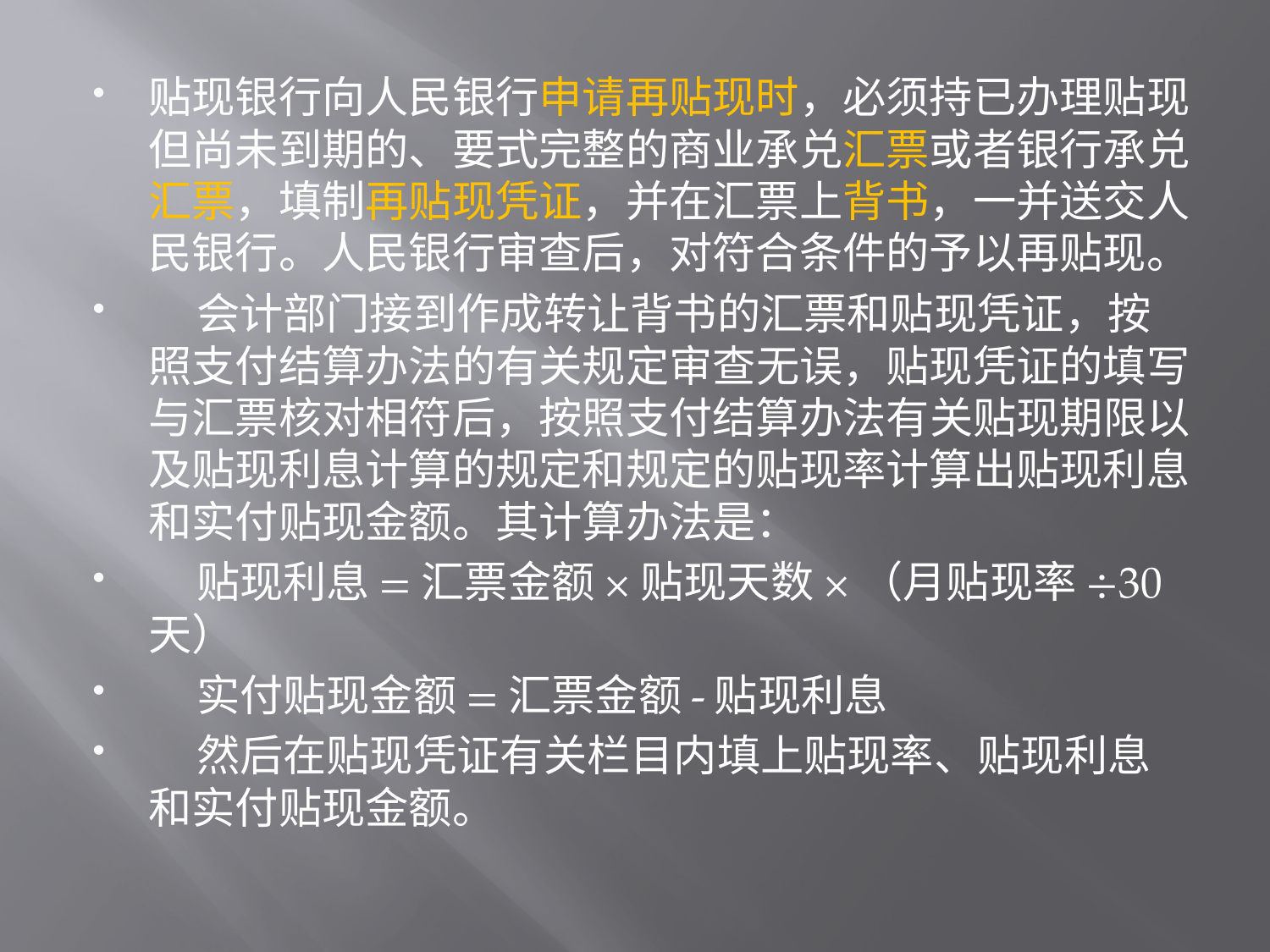

贴现银行向人民银行申请再贴现时，必须持已办理贴现但尚未到期的、要式完整的商业承兑汇票或者银行承兑汇票，填制再贴现凭证，并在汇票上背书，一并送交人民银行。人民银行审查后，对符合条件的予以再贴现。
    会计部门接到作成转让背书的汇票和贴现凭证，按照支付结算办法的有关规定审查无误，贴现凭证的填写与汇票核对相符后，按照支付结算办法有关贴现期限以及贴现利息计算的规定和规定的贴现率计算出贴现利息和实付贴现金额。其计算办法是：
    贴现利息=汇票金额×贴现天数×（月贴现率÷30天）
    实付贴现金额=汇票金额-贴现利息
    然后在贴现凭证有关栏目内填上贴现率、贴现利息和实付贴现金额。